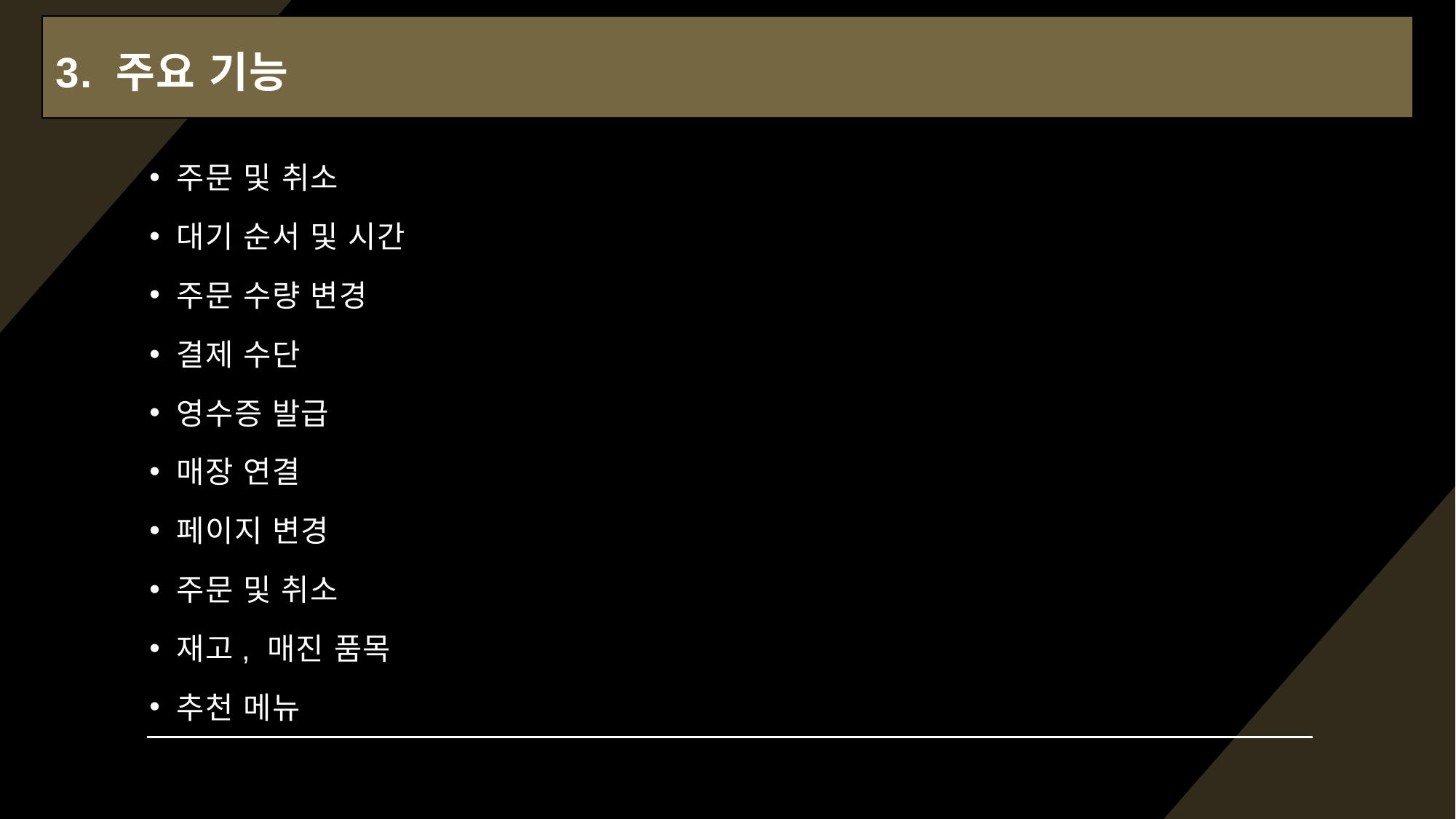

# 3. 주요 기능
주문 및 취소
대기 순서 및 시간
주문 수량 변경
결제 수단
영수증 발급
매장 연결
페이지 변경
주문 및 취소
재고, 매진 품목
추천 메뉴